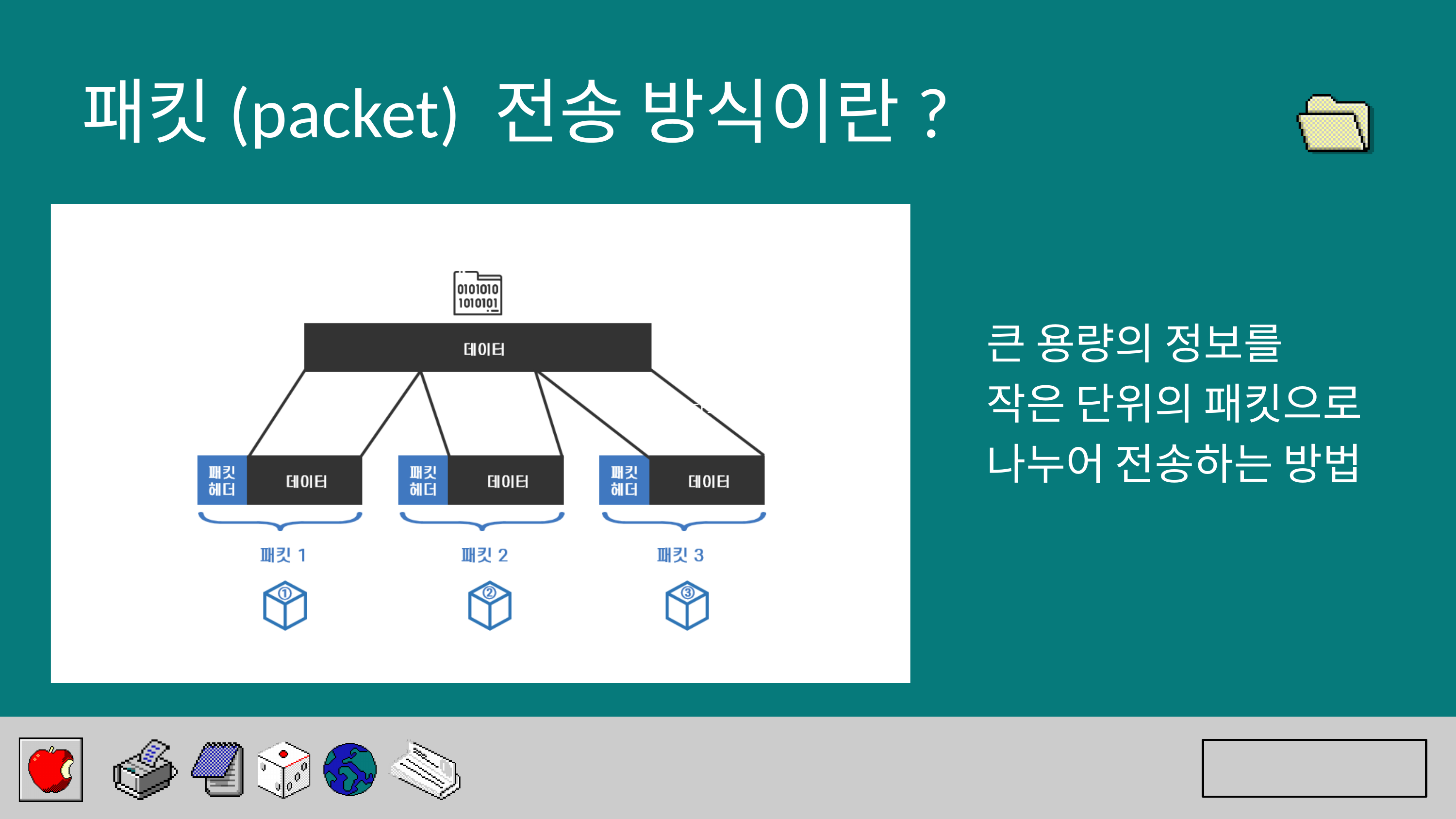

패킷(packet) 전송 방식이란?

큰 용량의 정보를
작은 단위의 패킷으로
나누어 전송하는 방법
단락 텍스트

Back to Agenda Page